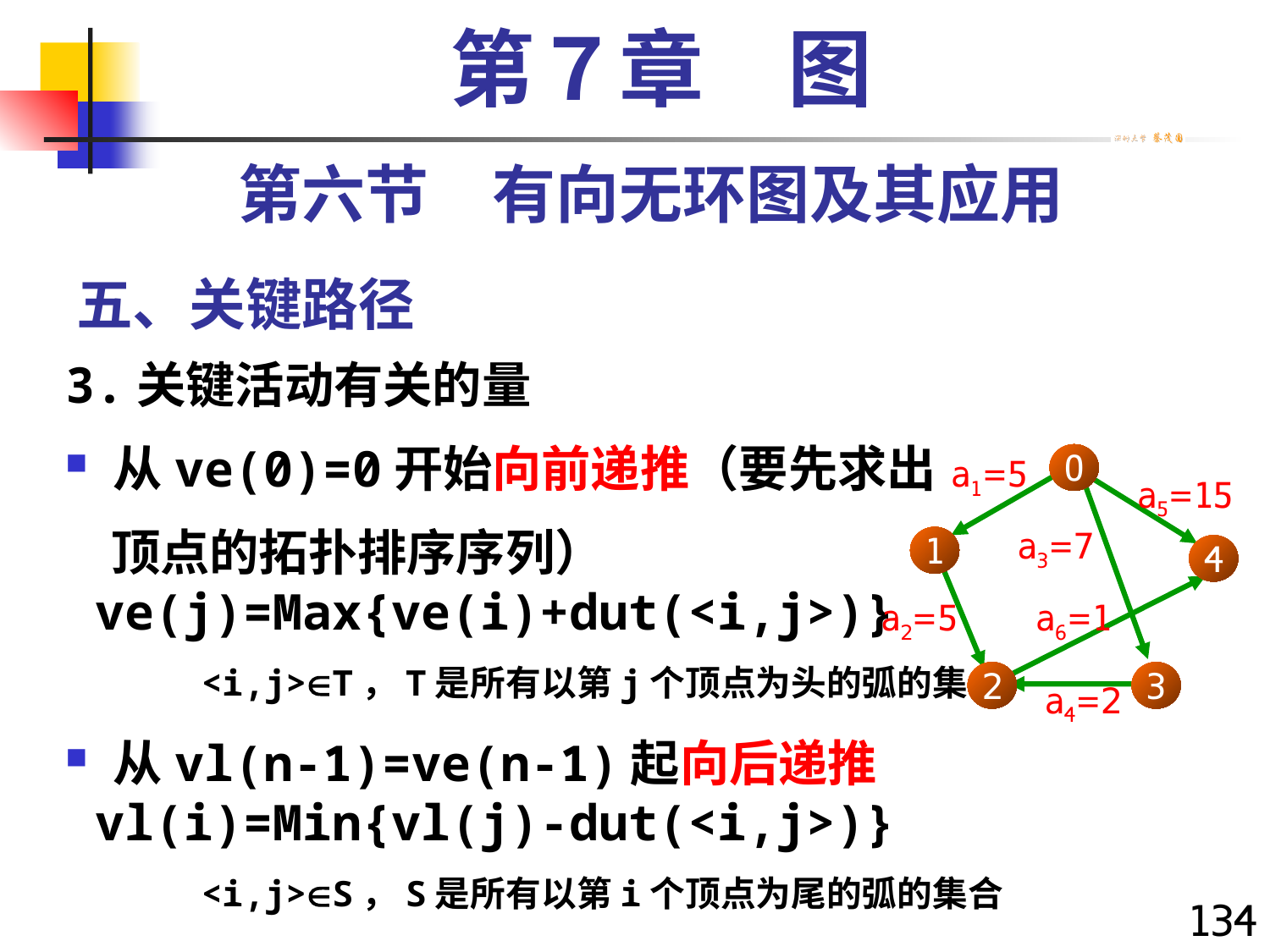

第７章　图
第六节　有向无环图及其应用
# 五、关键路径
3.关键活动有关的量
从ve(0)=0开始向前递推（要先求出
   顶点的拓扑排序序列）
 ve(j)=Max{ve(i)+dut(<i,j>)}
    <i,j>∈T，T是所有以第j个顶点为头的弧的集合
从vl(n-1)=ve(n-1)起向后递推
 vl(i)=Min{vl(j)-dut(<i,j>)}
    <i,j>∈S，S是所有以第i个顶点为尾的弧的集合
0

1
4

2
3

a1=5
a5=15
a3=7
a2=5
a6=1
a4=2
134